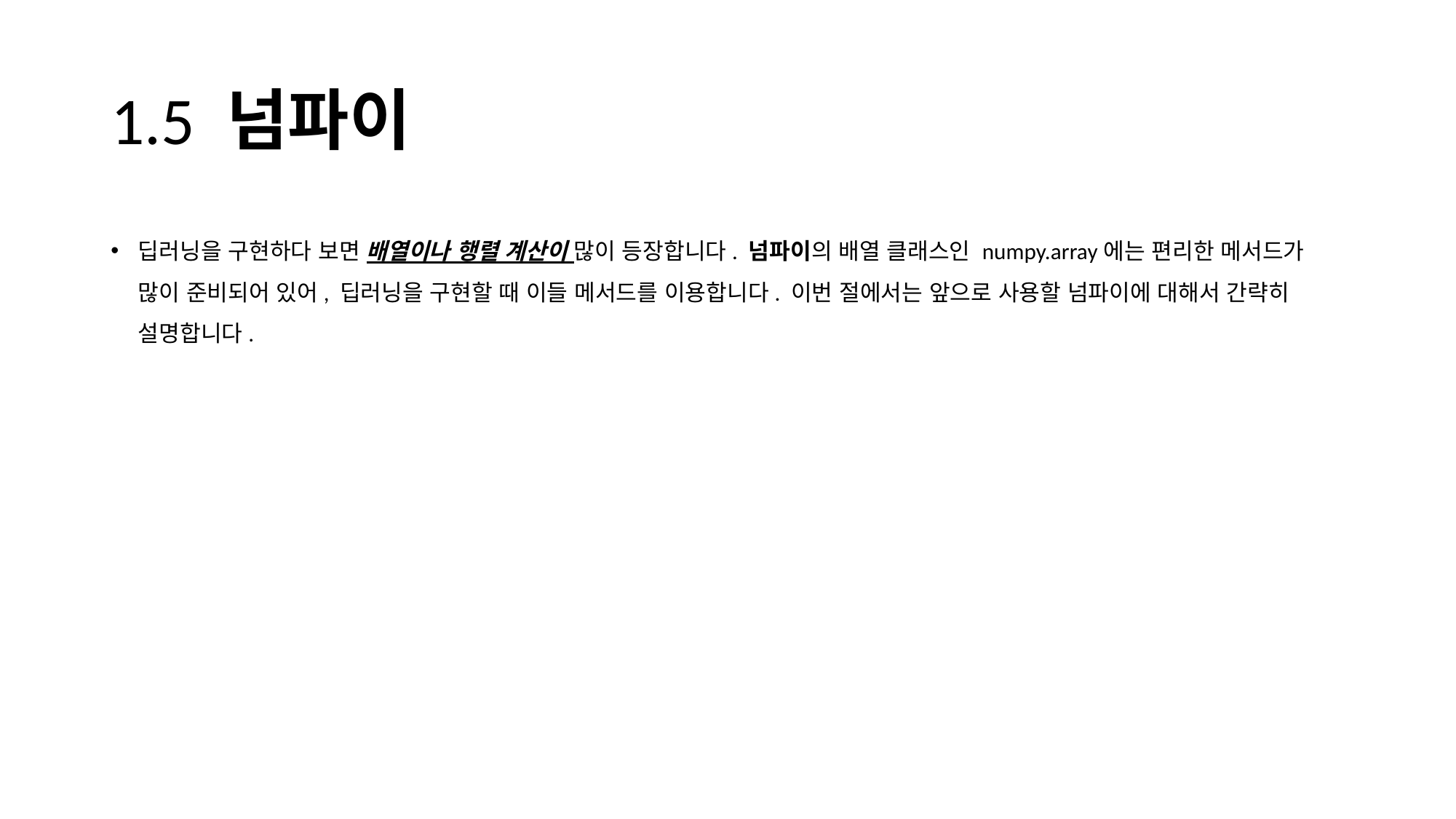

# 1.5 넘파이
딥러닝을 구현하다 보면 배열이나 행렬 계산이 많이 등장합니다. 넘파이의 배열 클래스인 numpy.array에는 편리한 메서드가 많이 준비되어 있어, 딥러닝을 구현할 때 이들 메서드를 이용합니다. 이번 절에서는 앞으로 사용할 넘파이에 대해서 간략히 설명합니다.